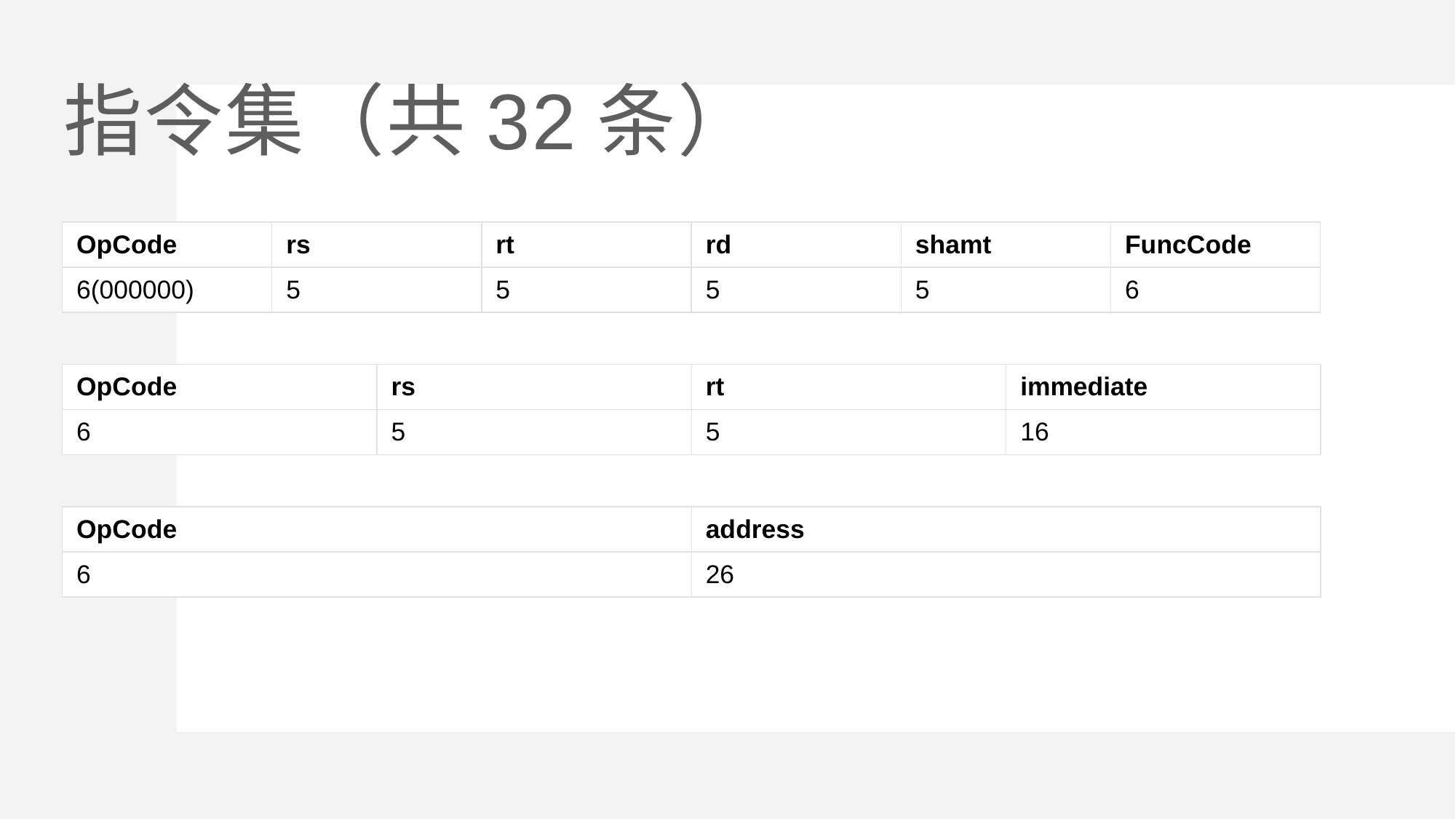

# 指令集（共32条）
| OpCode | rs | rt | rd | shamt | FuncCode |
| --- | --- | --- | --- | --- | --- |
| 6(000000) | 5 | 5 | 5 | 5 | 6 |
| OpCode | rs | rt | immediate |
| --- | --- | --- | --- |
| 6 | 5 | 5 | 16 |
| OpCode | address |
| --- | --- |
| 6 | 26 |